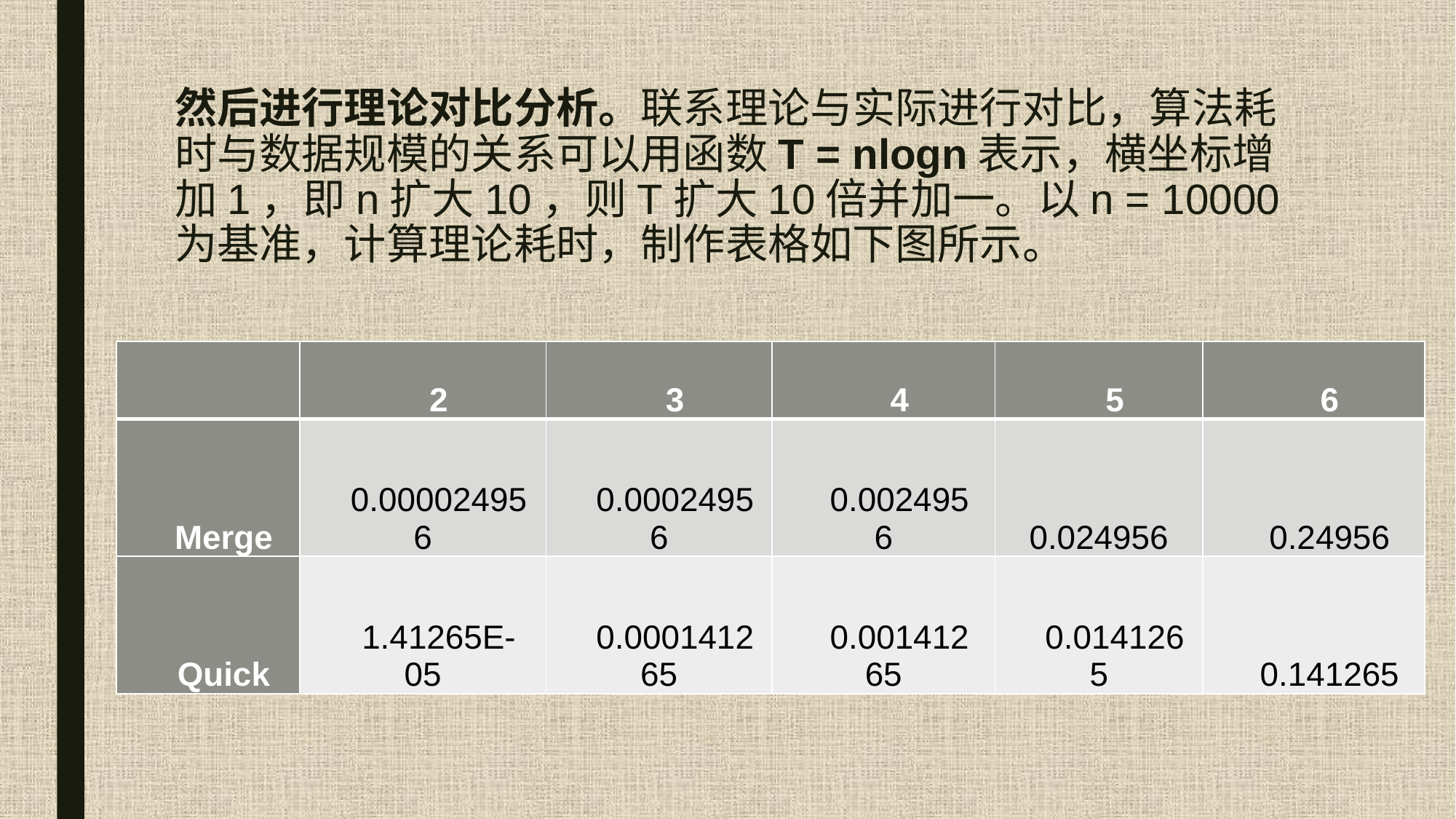

# 然后进行理论对比分析。联系理论与实际进行对比，算法耗时与数据规模的关系可以用函数T = nlogn表示，横坐标增加1，即n扩大10，则T扩大10倍并加一。以n = 10000为基准，计算理论耗时，制作表格如下图所示。
|  | 2 | 3 | 4 | 5 | 6 |
| --- | --- | --- | --- | --- | --- |
| Merge | 0.000024956 | 0.00024956 | 0.0024956 | 0.024956 | 0.24956 |
| Quick | 1.41265E-05 | 0.000141265 | 0.00141265 | 0.0141265 | 0.141265 |